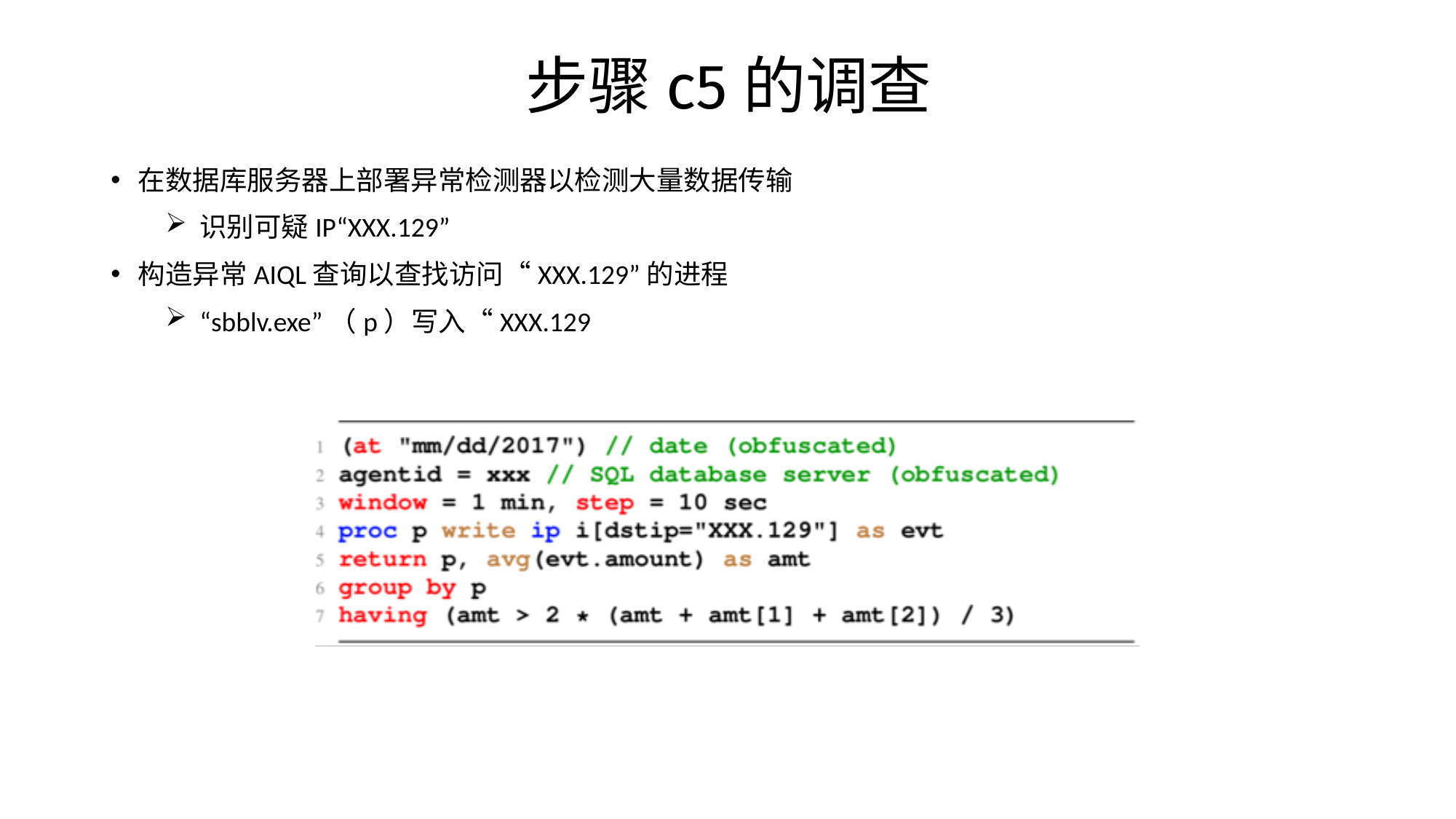

# 步骤c5的调查
在数据库服务器上部署异常检测器以检测大量数据传输
识别可疑IP“XXX.129”
构造异常AIQL查询以查找访问“XXX.129”的进程
“sbblv.exe”（p）写入“XXX.129